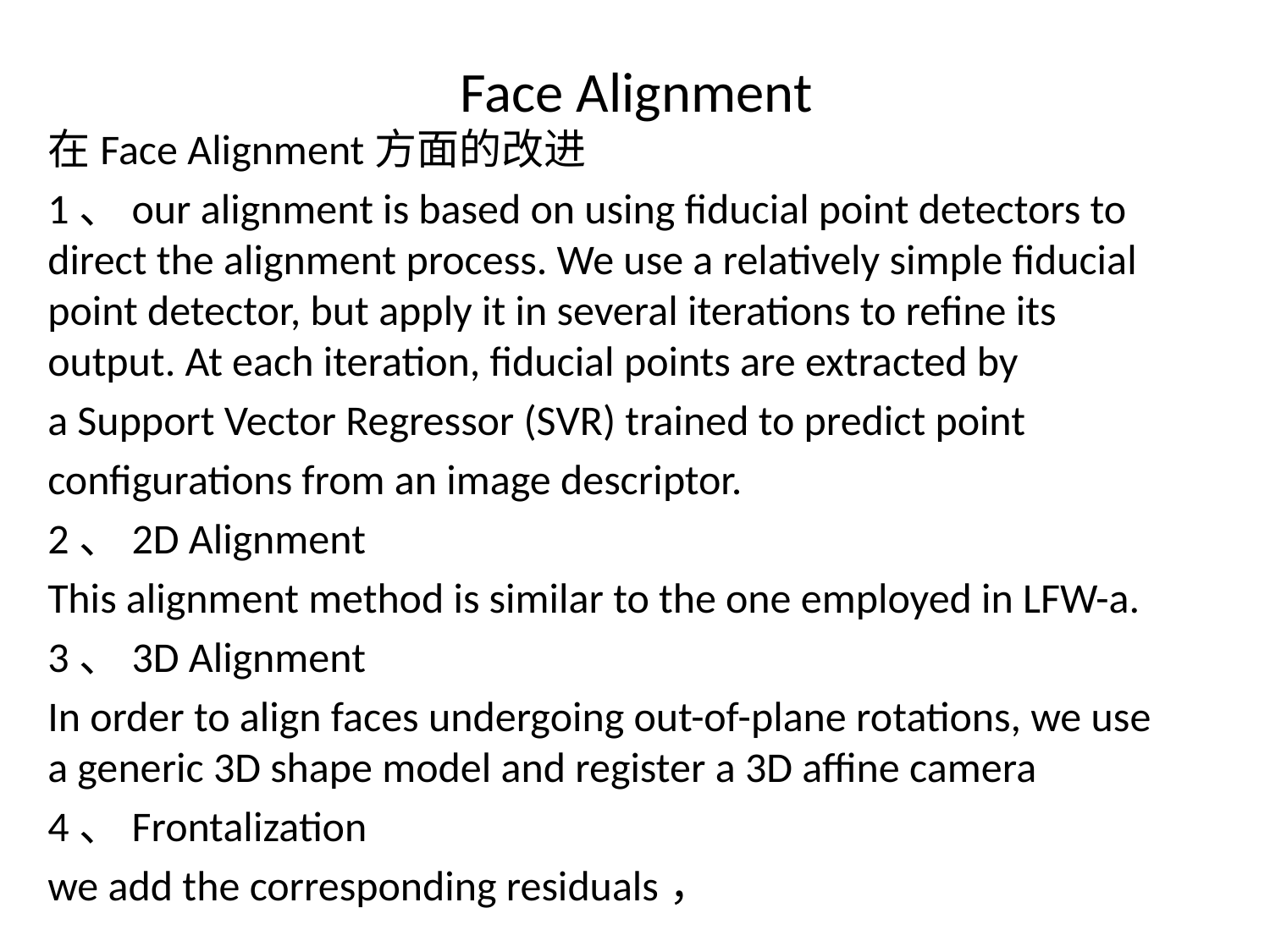

# Face Alignment
在Face Alignment方面的改进
1、our alignment is based on using fiducial point detectors to direct the alignment process. We use a relatively simple fiducial point detector, but apply it in several iterations to refine its output. At each iteration, fiducial points are extracted by
a Support Vector Regressor (SVR) trained to predict point
configurations from an image descriptor.
2、2D Alignment
This alignment method is similar to the one employed in LFW-a.
3、3D Alignment
In order to align faces undergoing out-of-plane rotations, we use a generic 3D shape model and register a 3D affine camera
4、Frontalization
we add the corresponding residuals，